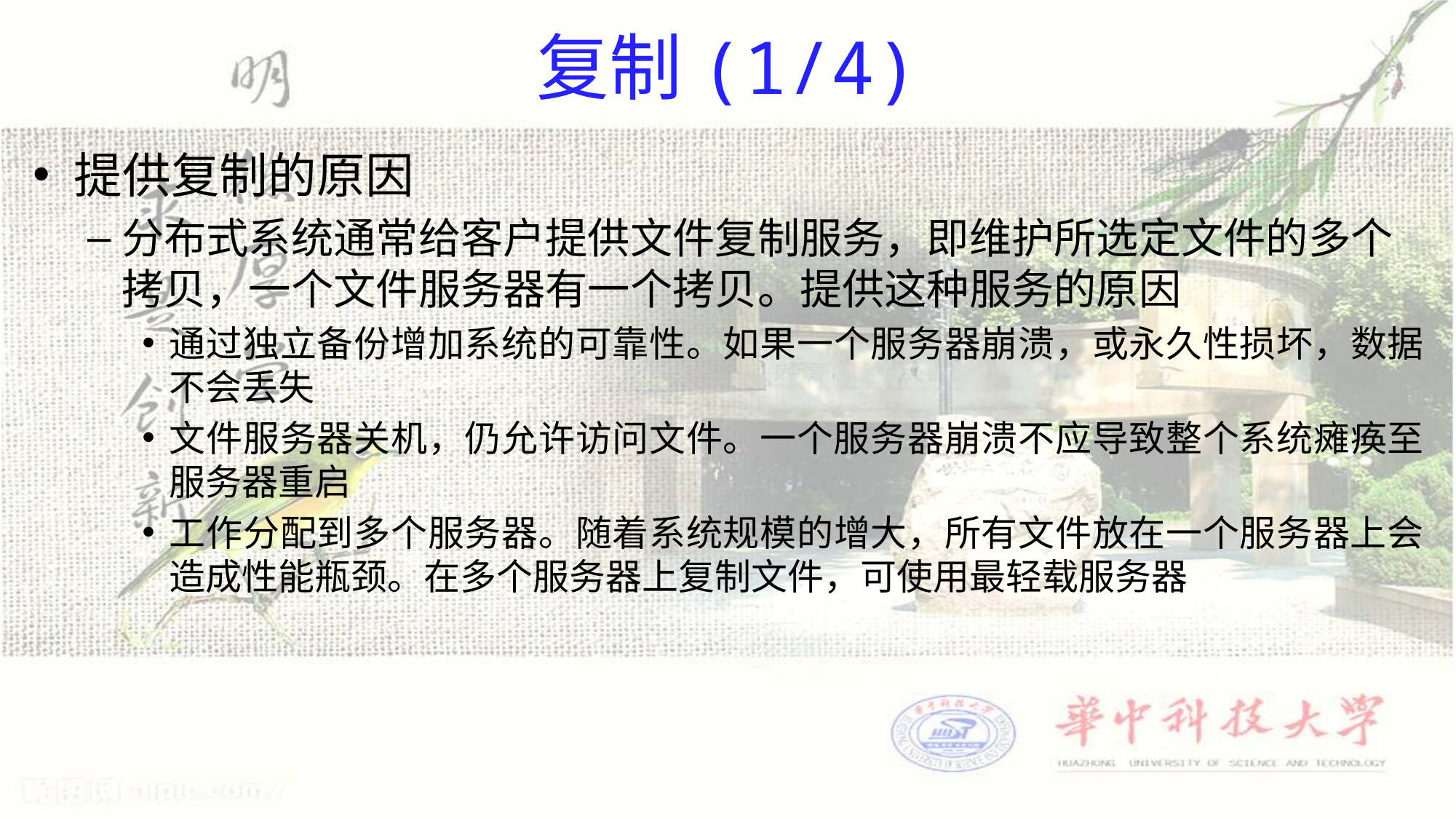

# 复制(1/4)
提供复制的原因
分布式系统通常给客户提供文件复制服务，即维护所选定文件的多个拷贝，一个文件服务器有一个拷贝。提供这种服务的原因
通过独立备份增加系统的可靠性。如果一个服务器崩溃，或永久性损坏，数据不会丢失
文件服务器关机，仍允许访问文件。一个服务器崩溃不应导致整个系统瘫痪至服务器重启
工作分配到多个服务器。随着系统规模的增大，所有文件放在一个服务器上会造成性能瓶颈。在多个服务器上复制文件，可使用最轻载服务器